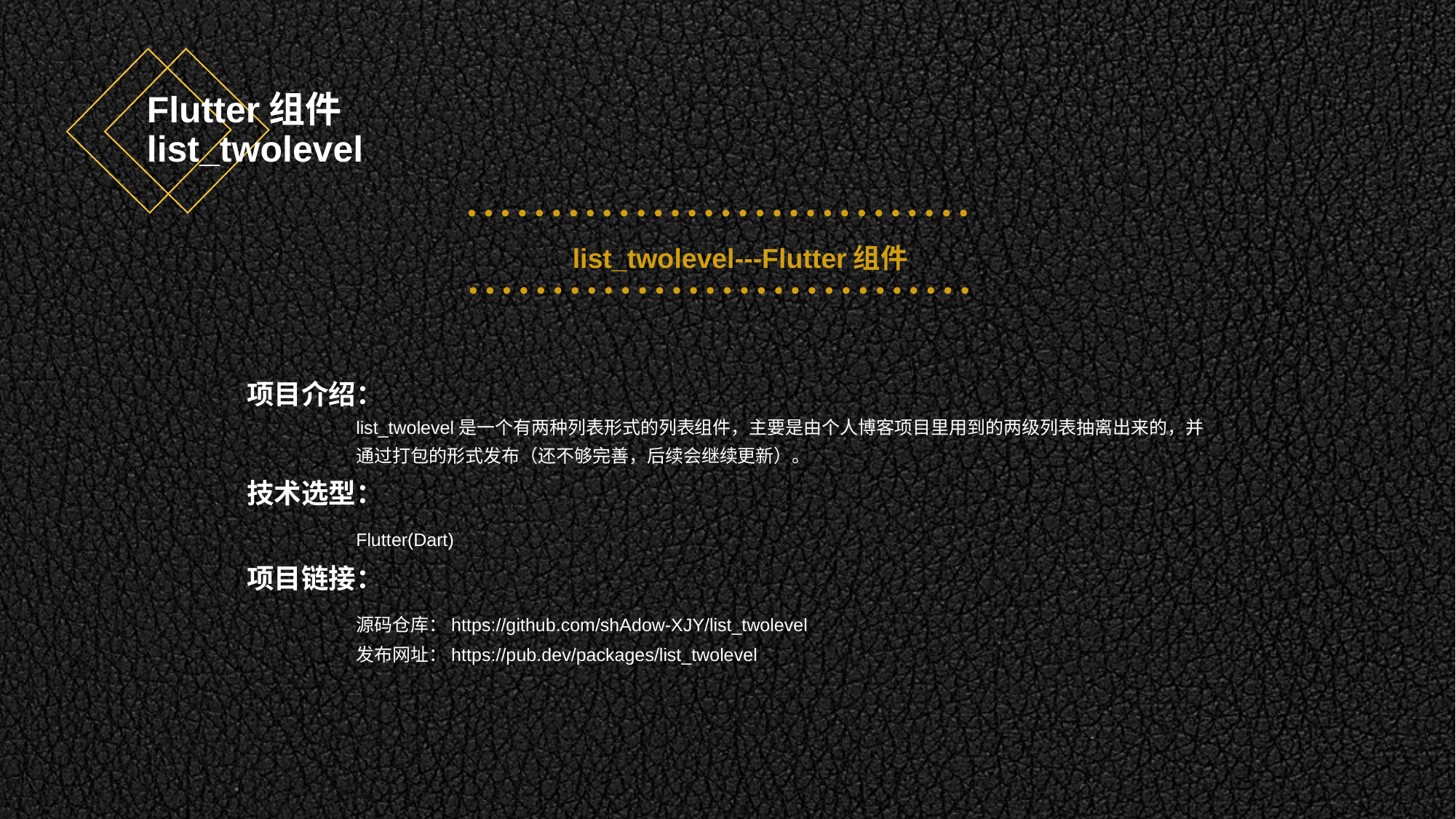

# Flutter组件 list_twolevel

list_twolevel---Flutter组件

项目介绍：
	list_twolevel是一个有两种列表形式的列表组件，主要是由个人博客项目里用到的两级列表抽离出来的，并	通过打包的形式发布（还不够完善，后续会继续更新）。
技术选型：
	Flutter(Dart)
项目链接：
	源码仓库：https://github.com/shAdow-XJY/list_twolevel
	发布网址：https://pub.dev/packages/list_twolevel